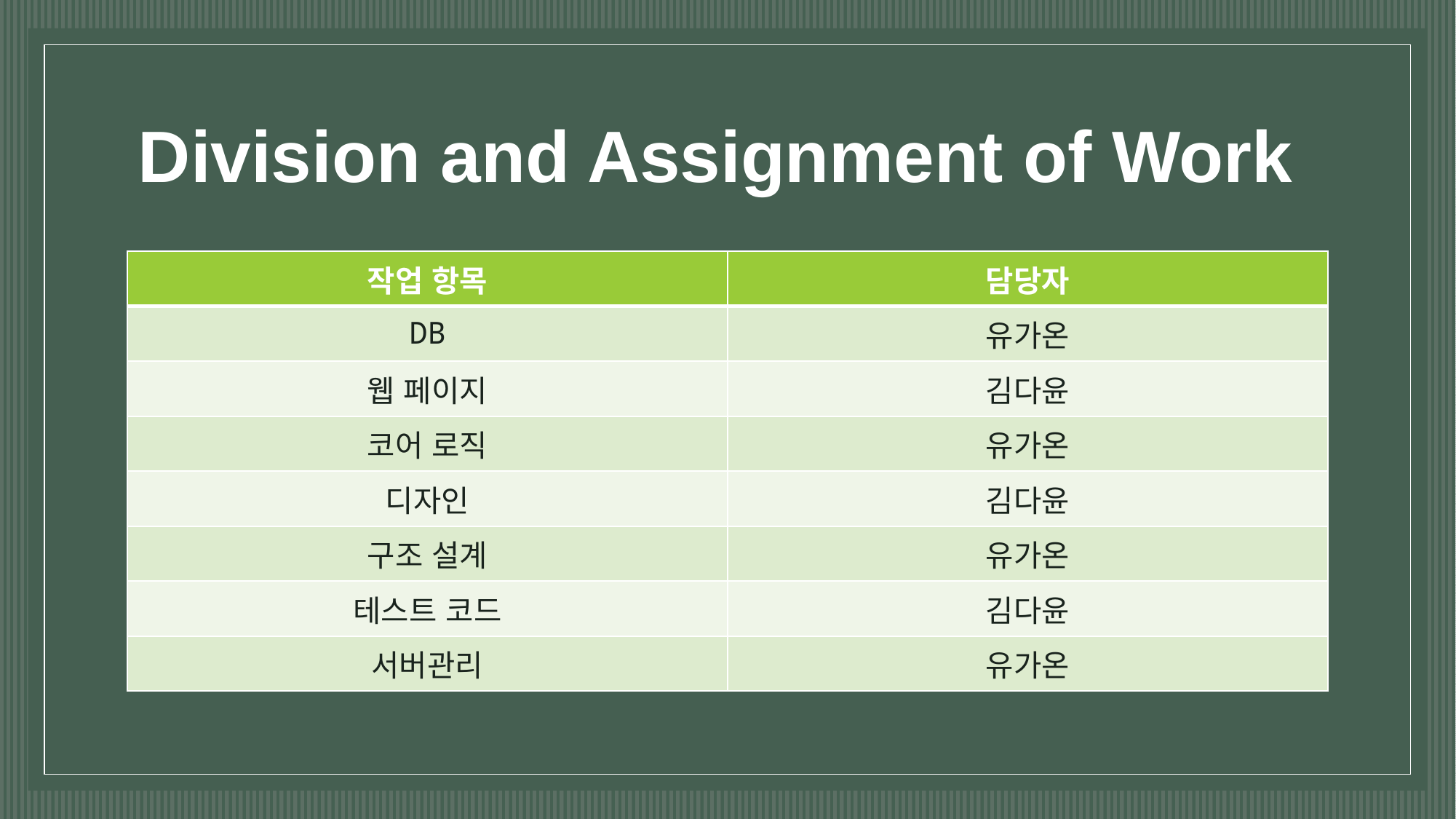

# Division and Assignment of Work
| 작업 항목 | 담당자 |
| --- | --- |
| DB | 유가온 |
| 웹 페이지 | 김다윤 |
| 코어 로직 | 유가온 |
| 디자인 | 김다윤 |
| 구조 설계 | 유가온 |
| 테스트 코드 | 김다윤 |
| 서버관리 | 유가온 |